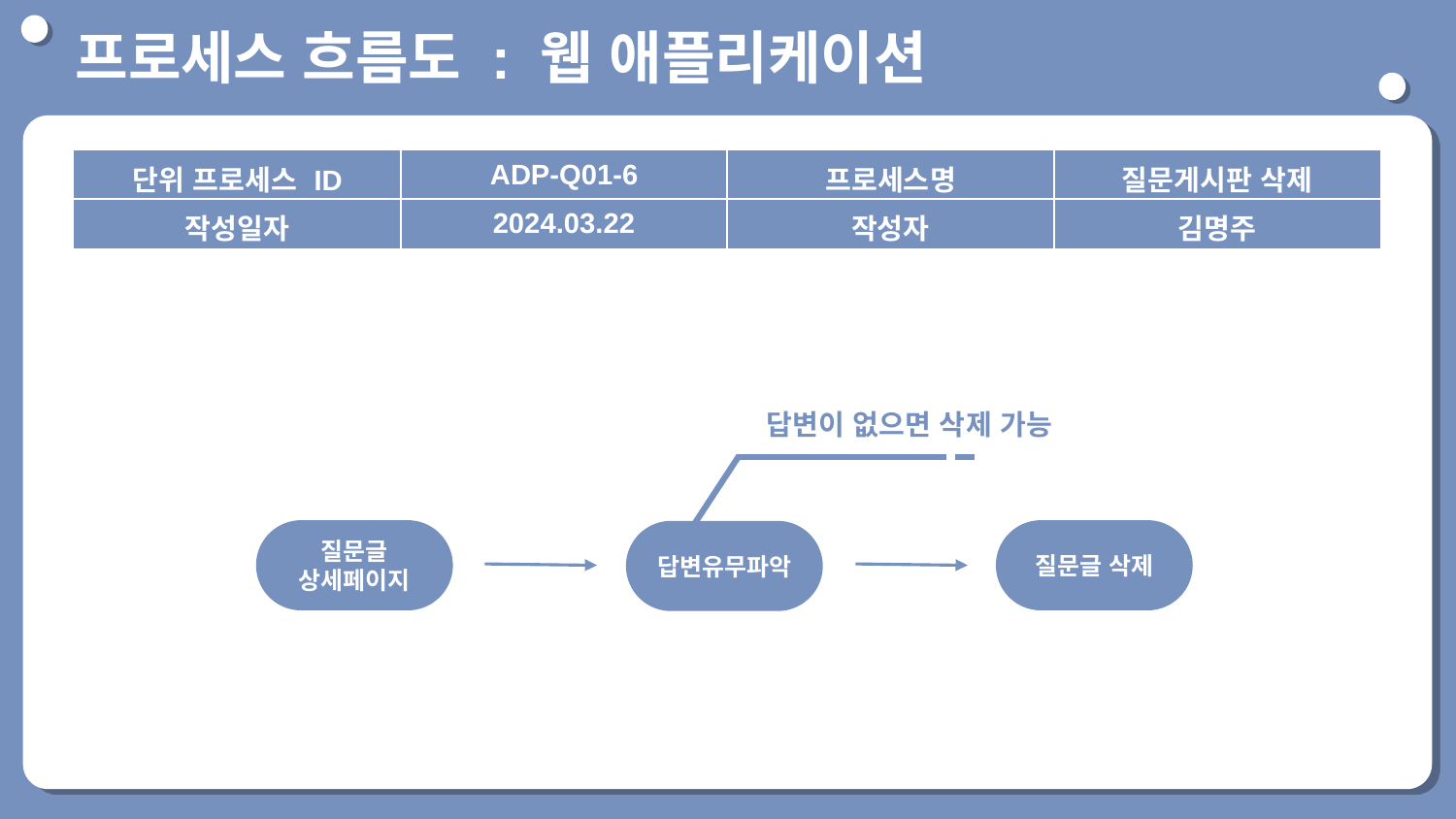

프로세스 흐름도 : 웹 애플리케이션

단위 프로세스 ID
| 단위 프로세스 ID | ADP-Q01-6 | 프로세스명 | 질문게시판 삭제 |
| --- | --- | --- | --- |
| 작성일자 | 2024.03.22 | 작성자 | 김명주 |
답변이 없으면 삭제 가능
질문글 상세페이지
질문글 삭제
답변유무파악